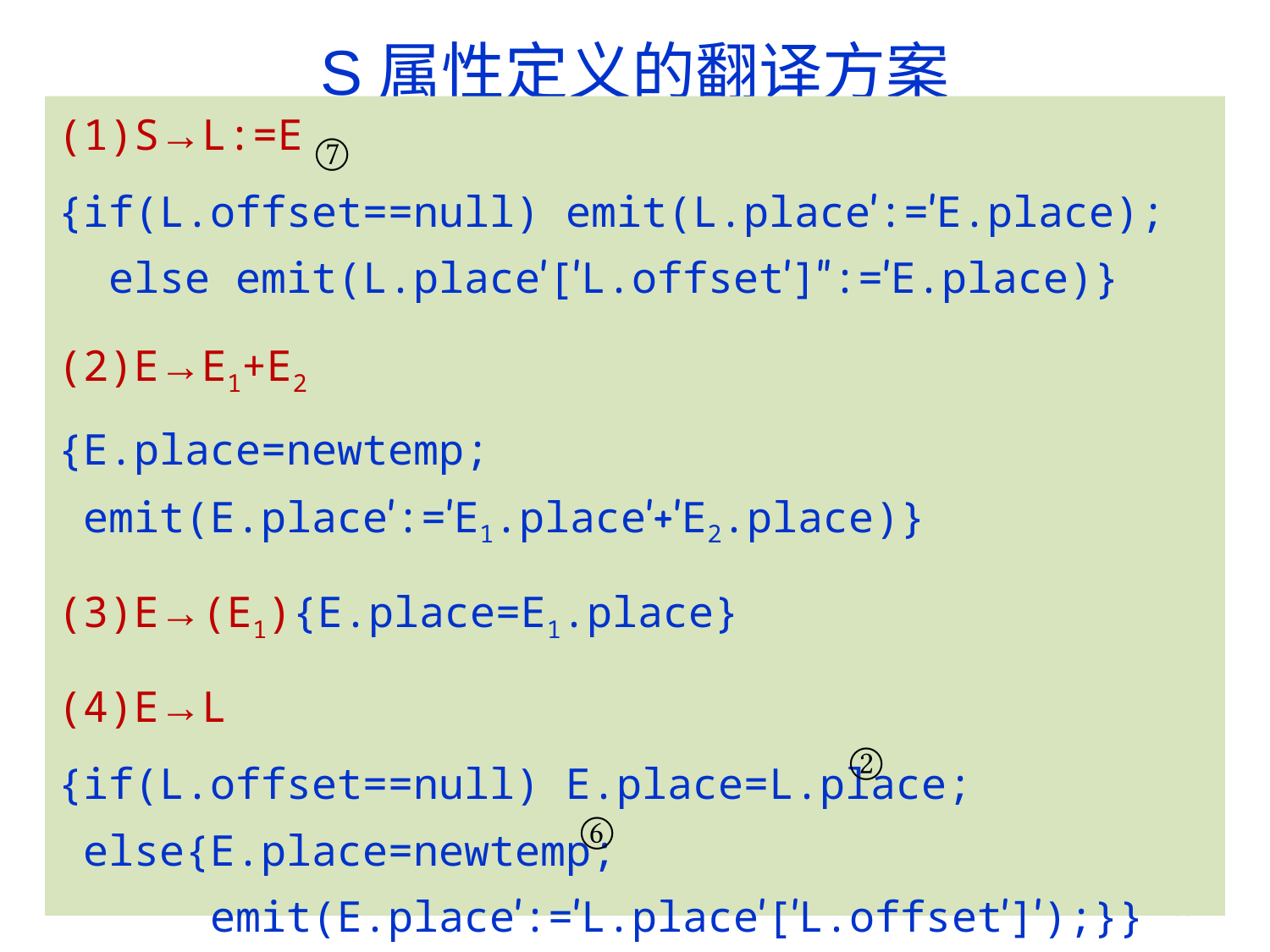

# S属性定义的翻译方案
(1)S→L:=E
{if(L.offset==null) emit(L.place’:=’E.place);
  else emit(L.place’[’L.offset’]’’:=’E.place)}
(2)E→E1+E2
{E.place=newtemp;
 emit(E.place’:=’E1.place’+’E2.place)}
(3)E→(E1){E.place=E1.place}
(4)E→L
{if(L.offset==null) E.place=L.place;
 else{E.place=newtemp;
      emit(E.place’:=’L.place’[’L.offset’]’);}}
⑦
②
⑥
35